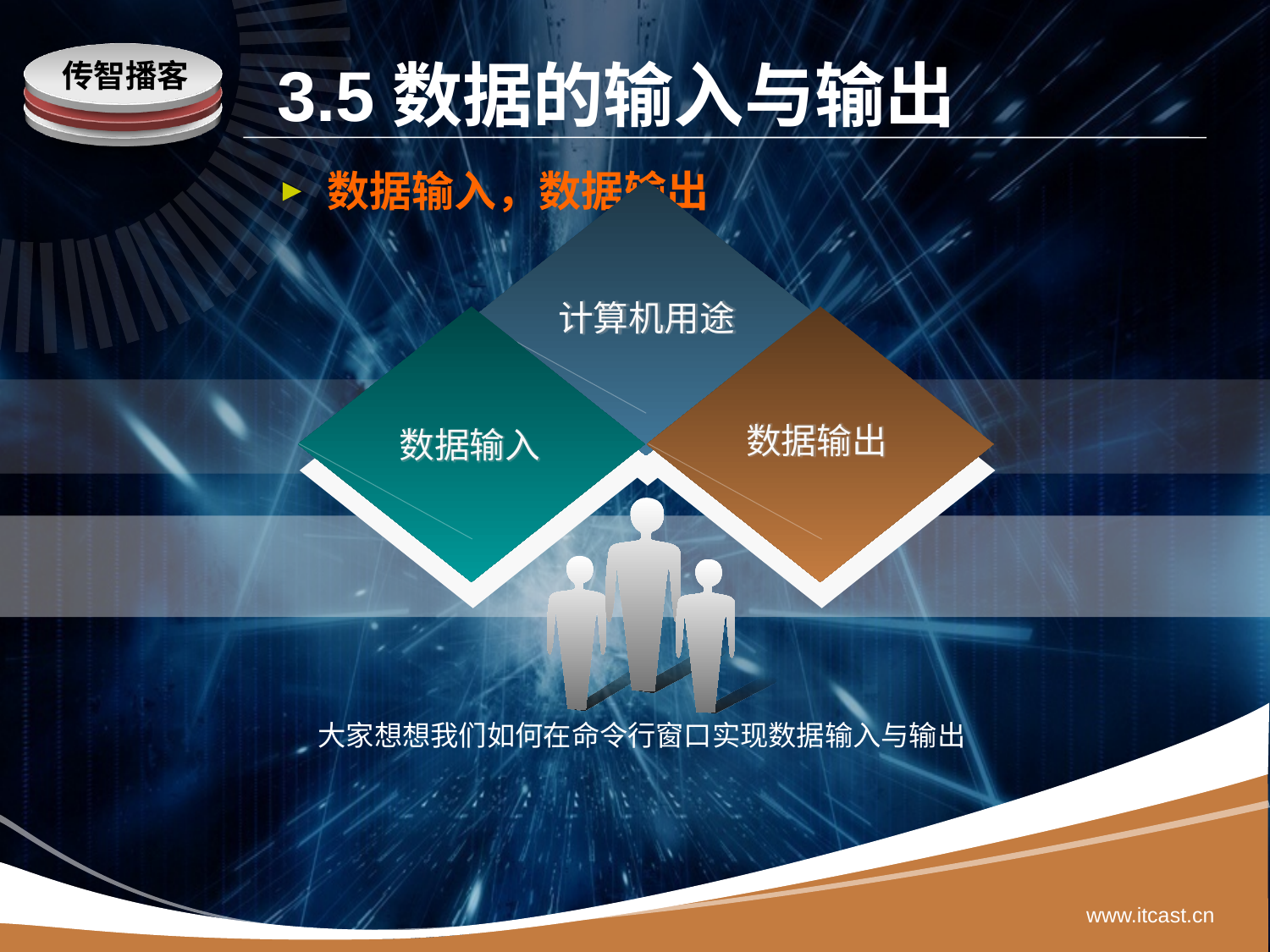

3.5数据的输入与输出
 数据输入，数据输出

计算机用途

数据输出
数据输入

大家想想我们如何在命令行窗口实现数据输入与输出
www.itcast.cn